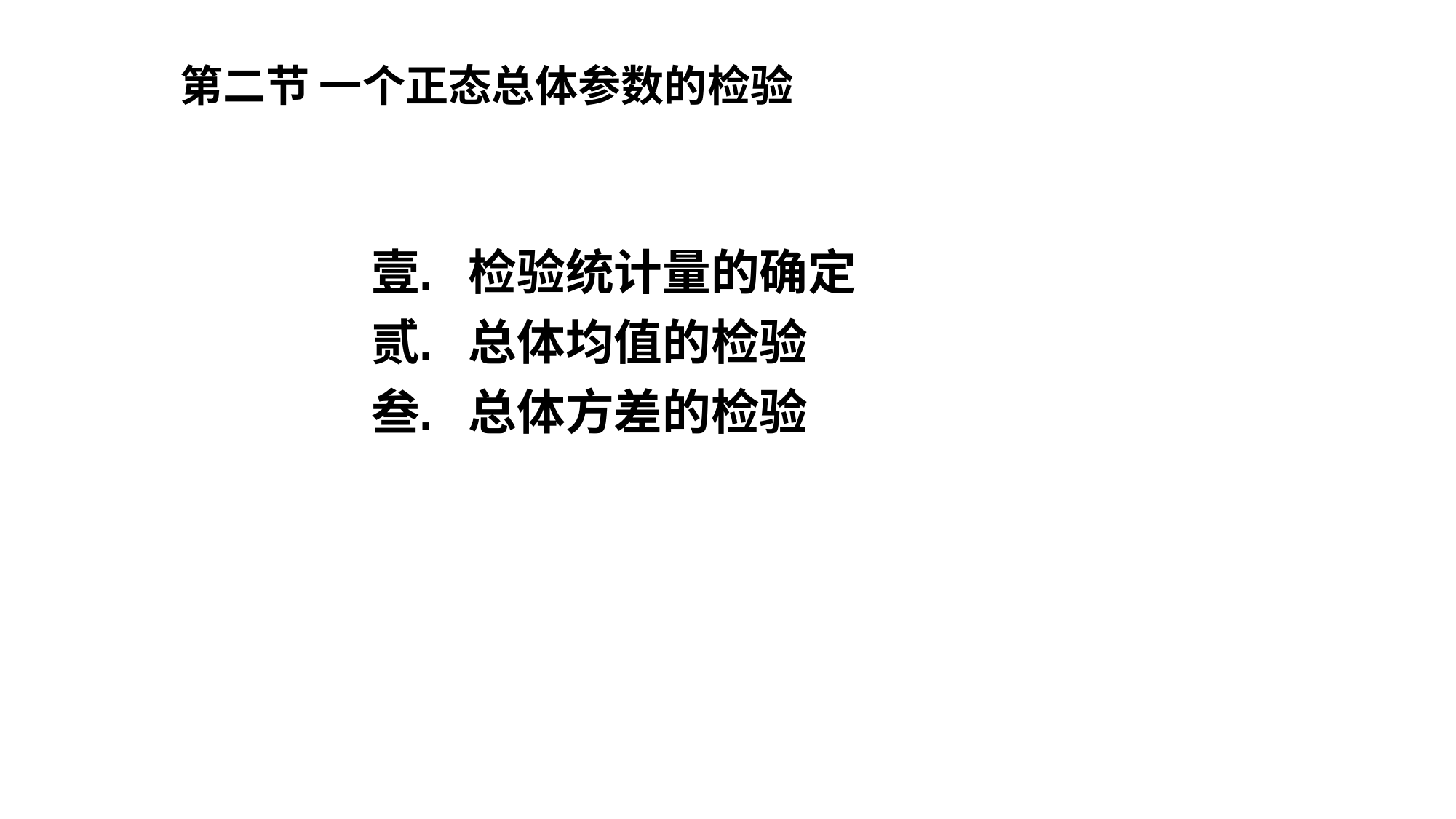

第二节 一个正态总体参数的检验
检验统计量的确定
总体均值的检验
总体方差的检验